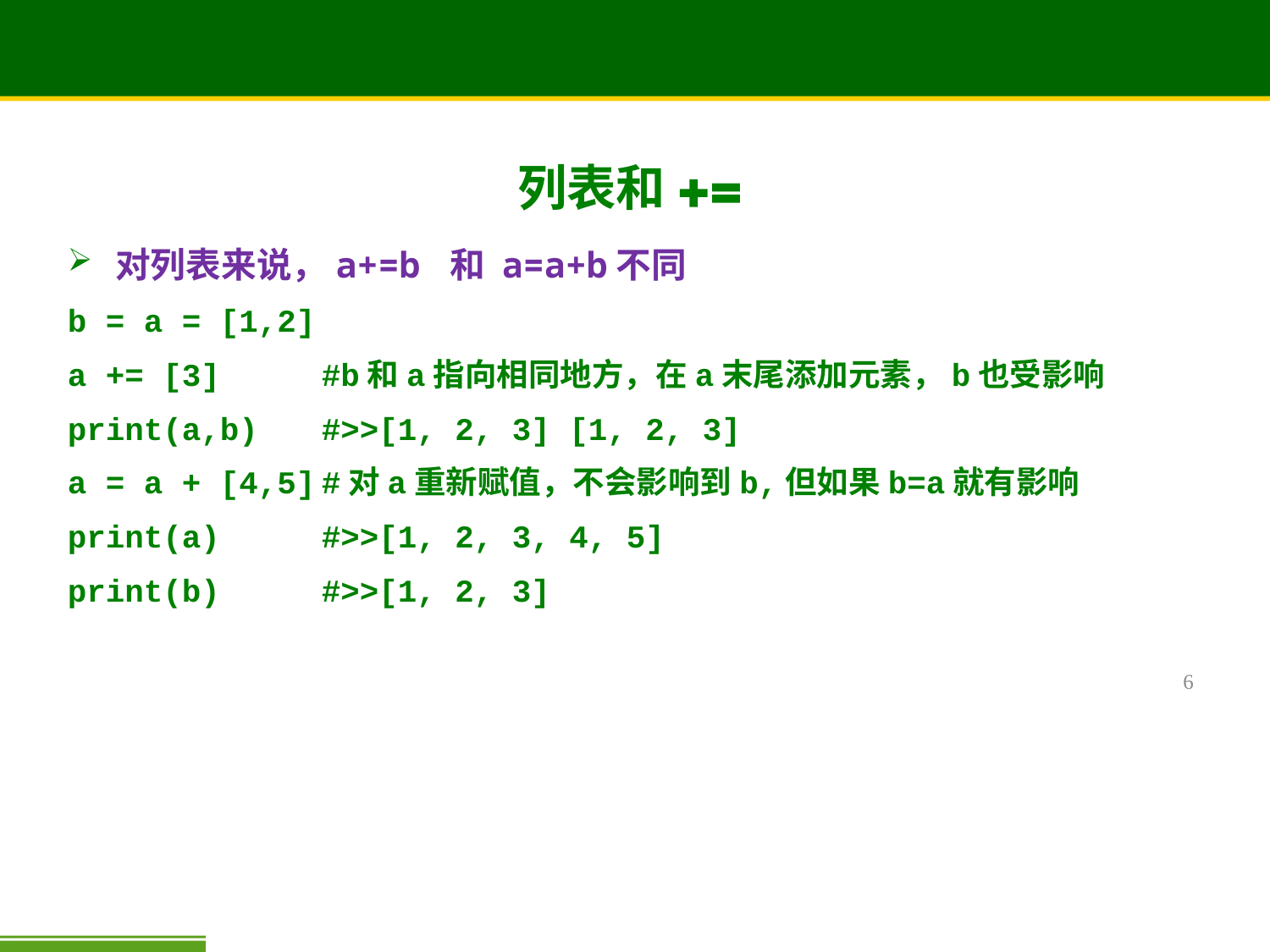

# 列表和+=
对列表来说，a+=b 和 a=a+b不同
b = a = [1,2]
a += [3]	#b和a指向相同地方，在a末尾添加元素，b也受影响
print(a,b)	#>>[1, 2, 3] [1, 2, 3]
a = a + [4,5]	#对a重新赋值，不会影响到b,但如果b=a就有影响
print(a)	#>>[1, 2, 3, 4, 5]
print(b)	#>>[1, 2, 3]
6